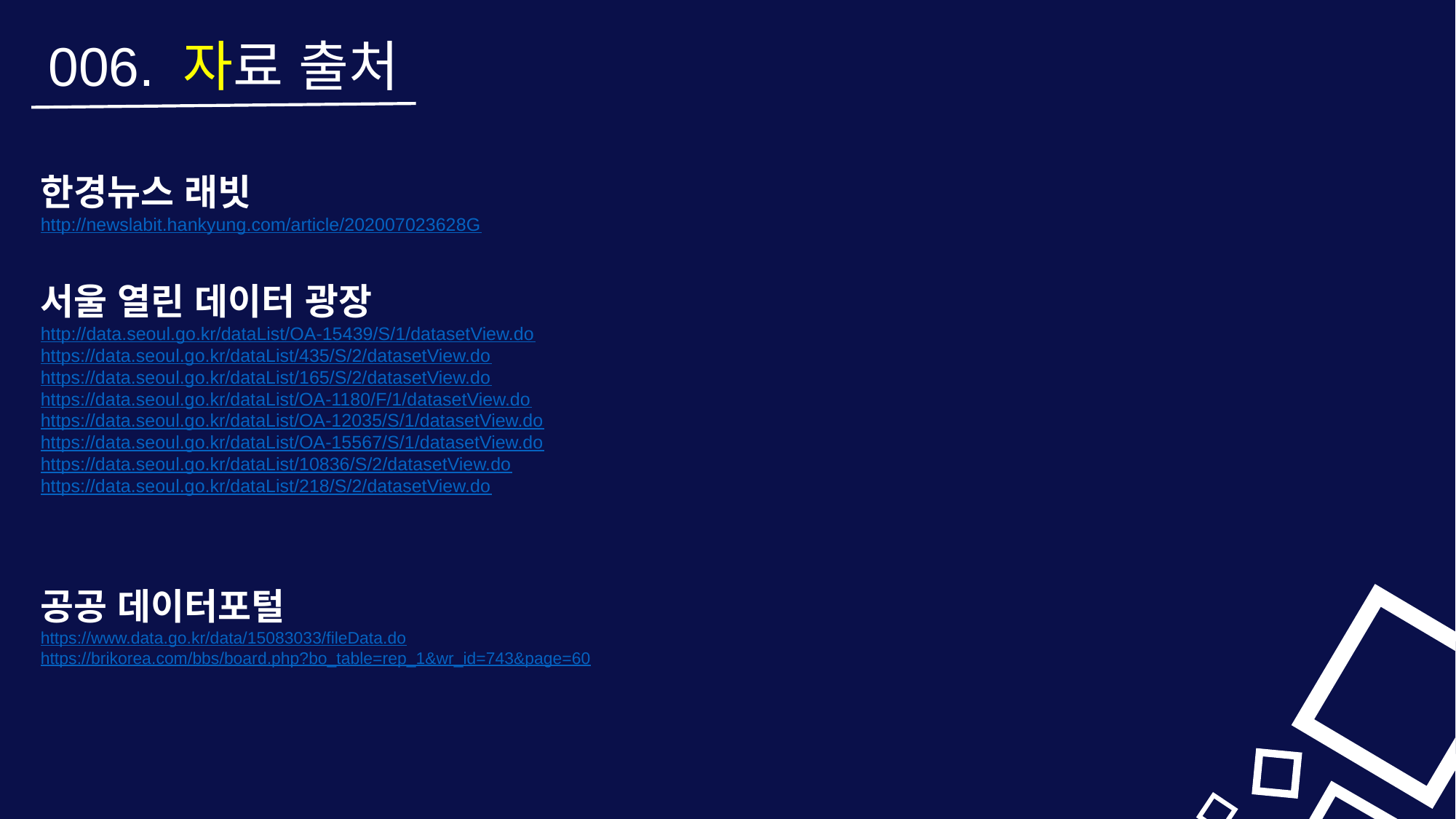

006. 자료 출처
한경뉴스 래빗
http://newslabit.hankyung.com/article/202007023628G

서울 열린 데이터 광장
http://data.seoul.go.kr/dataList/OA-15439/S/1/datasetView.do
https://data.seoul.go.kr/dataList/435/S/2/datasetView.do
https://data.seoul.go.kr/dataList/165/S/2/datasetView.do
https://data.seoul.go.kr/dataList/OA-1180/F/1/datasetView.do
https://data.seoul.go.kr/dataList/OA-12035/S/1/datasetView.do
https://data.seoul.go.kr/dataList/OA-15567/S/1/datasetView.do
https://data.seoul.go.kr/dataList/10836/S/2/datasetView.do
https://data.seoul.go.kr/dataList/218/S/2/datasetView.do

공공 데이터포털
https://www.data.go.kr/data/15083033/fileData.do
https://brikorea.com/bbs/board.php?bo_table=rep_1&wr_id=743&page=60